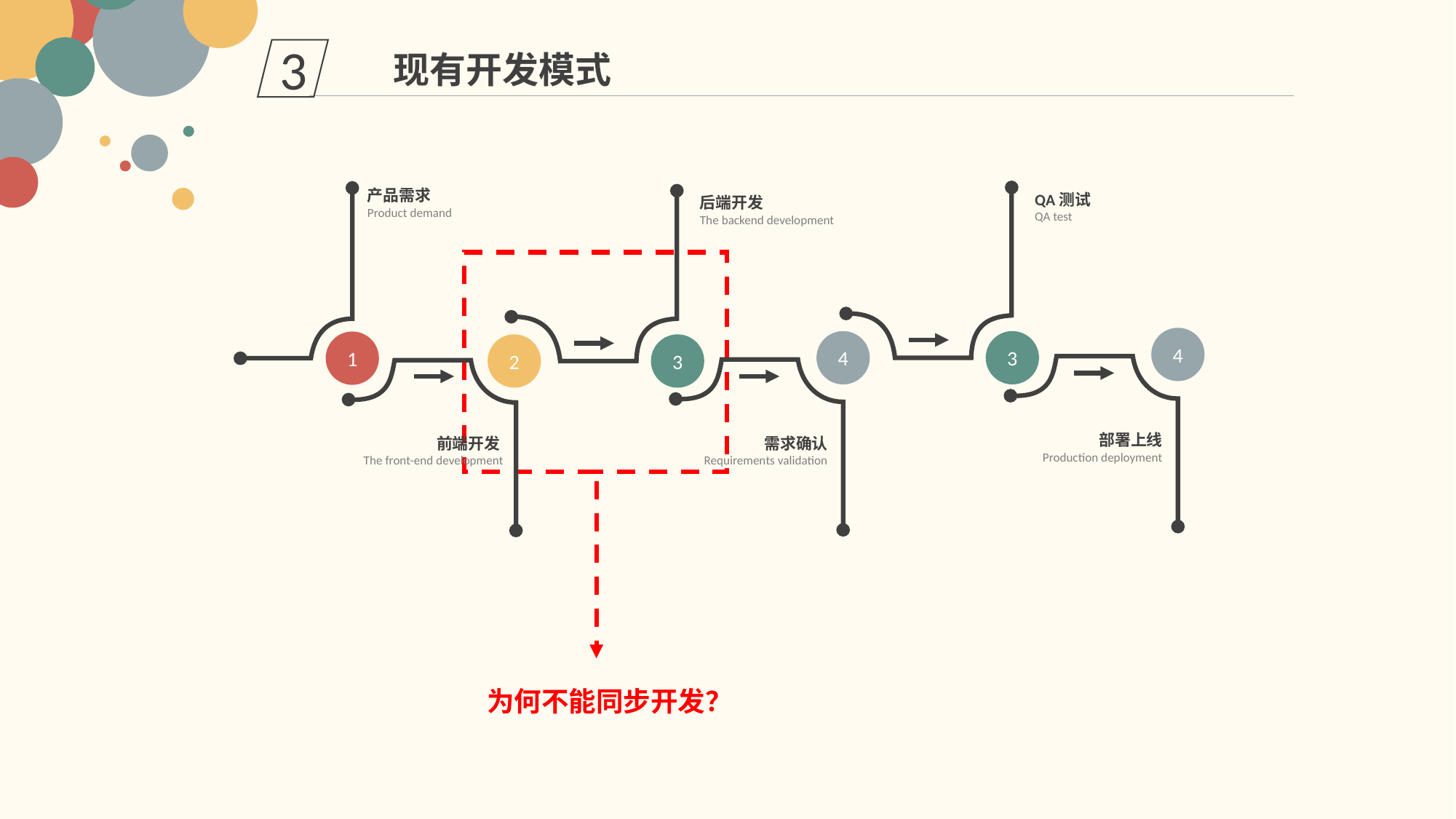

3
现有开发模式
产品需求
Product demand
QA测试
QA test
后端开发
The backend development

4
4
3
1
2
3

部署上线
Production deployment
前端开发
The front-end development
需求确认
Requirements validation
为何不能同步开发？